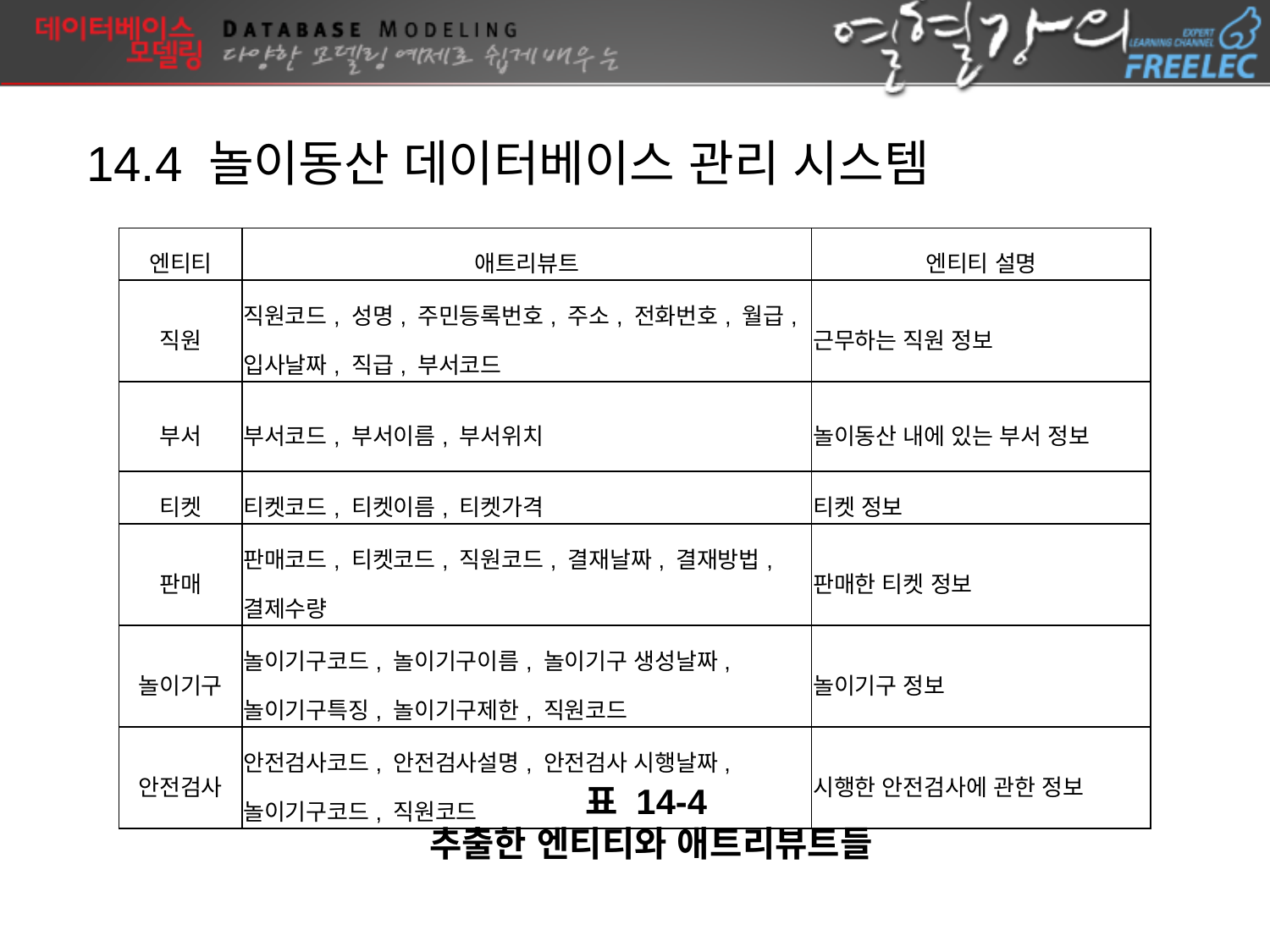

14.4 놀이동산 데이터베이스 관리 시스템
| 엔티티 | 애트리뷰트 | 엔티티 설명 |
| --- | --- | --- |
| 직원 | 직원코드, 성명, 주민등록번호, 주소, 전화번호, 월급, 입사날짜, 직급, 부서코드 | 근무하는 직원 정보 |
| 부서 | 부서코드, 부서이름, 부서위치 | 놀이동산 내에 있는 부서 정보 |
| 티켓 | 티켓코드, 티켓이름, 티켓가격 | 티켓 정보 |
| 판매 | 판매코드, 티켓코드, 직원코드, 결재날짜, 결재방법, 결제수량 | 판매한 티켓 정보 |
| 놀이기구 | 놀이기구코드, 놀이기구이름, 놀이기구 생성날짜, 놀이기구특징, 놀이기구제한, 직원코드 | 놀이기구 정보 |
| 안전검사 | 안전검사코드, 안전검사설명, 안전검사 시행날짜, 놀이기구코드, 직원코드 | 시행한 안전검사에 관한 정보 |
표 14-4
추출한 엔티티와 애트리뷰트들